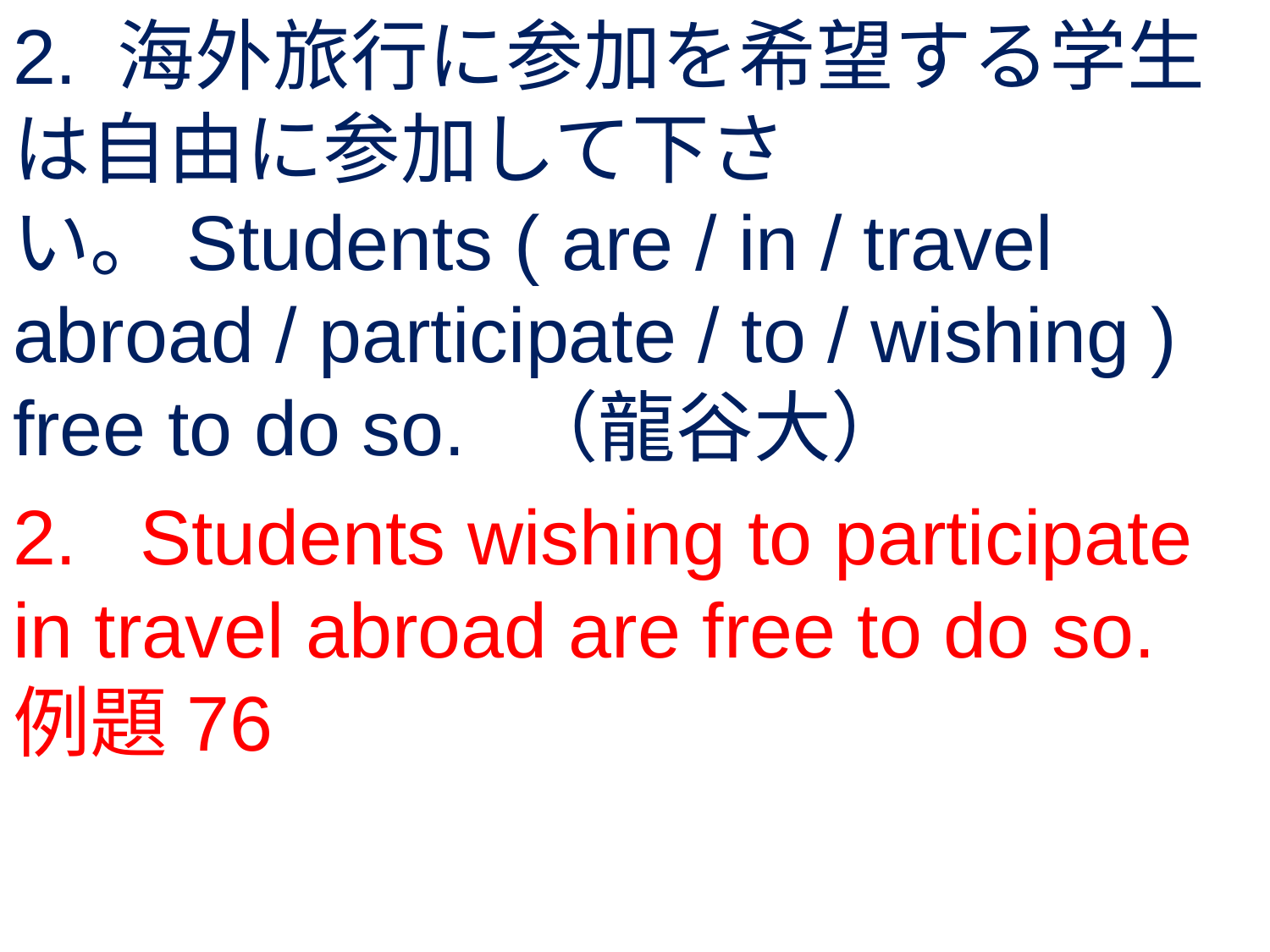

# 2. 海外旅行に参加を希望する学生は自由に参加して下さい。Students ( are / in / travel abroad / participate / to / wishing ) free to do so.	（龍谷大）
2.	Students wishing to participate in travel abroad are free to do so. 例題76